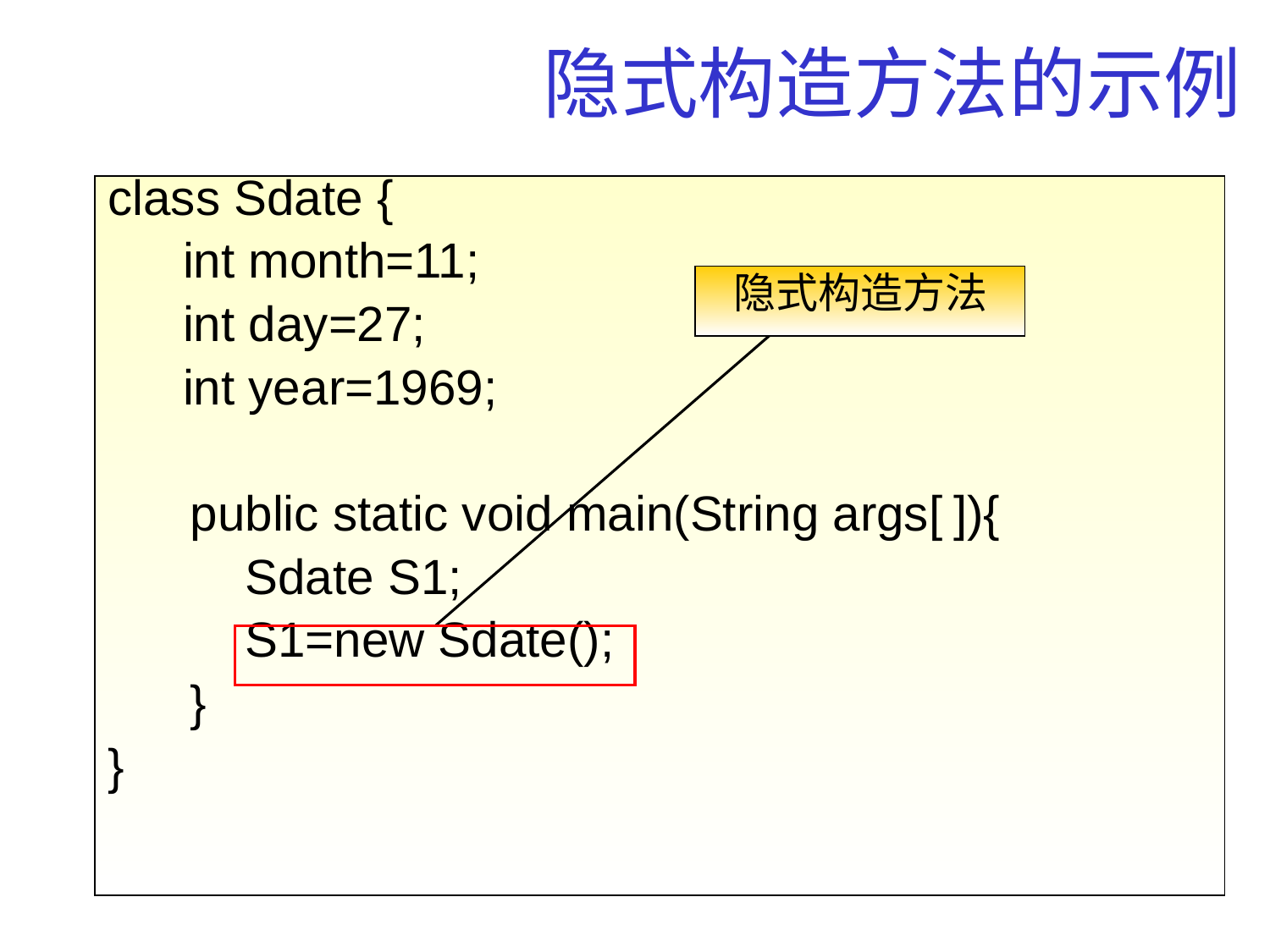

# 隐式构造方法的示例
class Sdate {
	  int month=11;
	  int day=27;
	  int year=1969;

      public static void main(String args[ ]){
          Sdate S1;
          S1=new Sdate();
      }
}

隐式构造方法

30